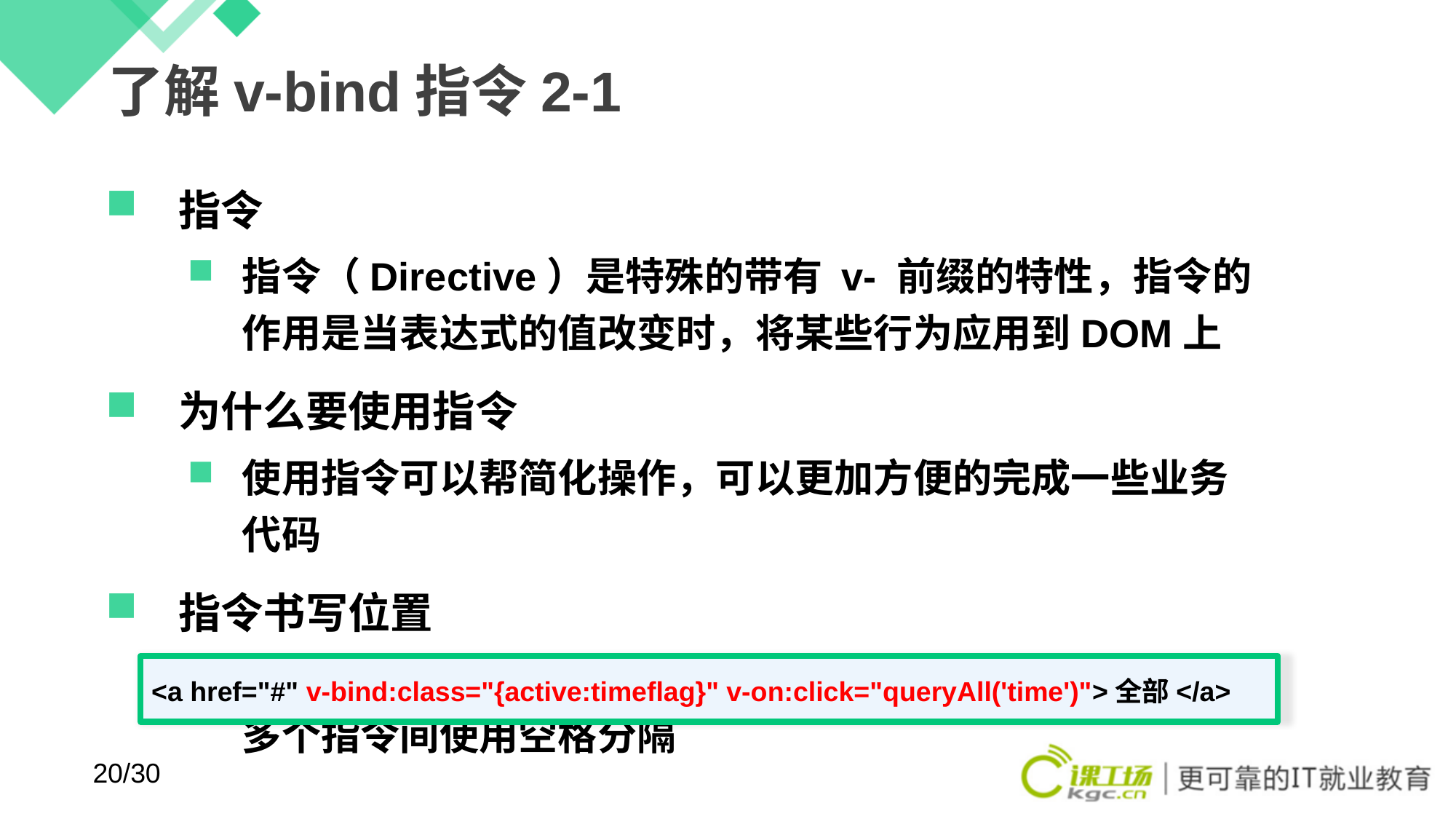

# 了解v-bind指令2-1
指令
指令（Directive）是特殊的带有 v- 前缀的特性，指令的作用是当表达式的值改变时，将某些行为应用到DOM上
为什么要使用指令
使用指令可以帮简化操作，可以更加方便的完成一些业务代码
指令书写位置
可以是任意 HTML 元素的开始标签内，可写入多个指令，多个指令间使用空格分隔
<a href="#" v-bind:class="{active:timeflag}" v-on:click="queryAll('time')">全部</a>